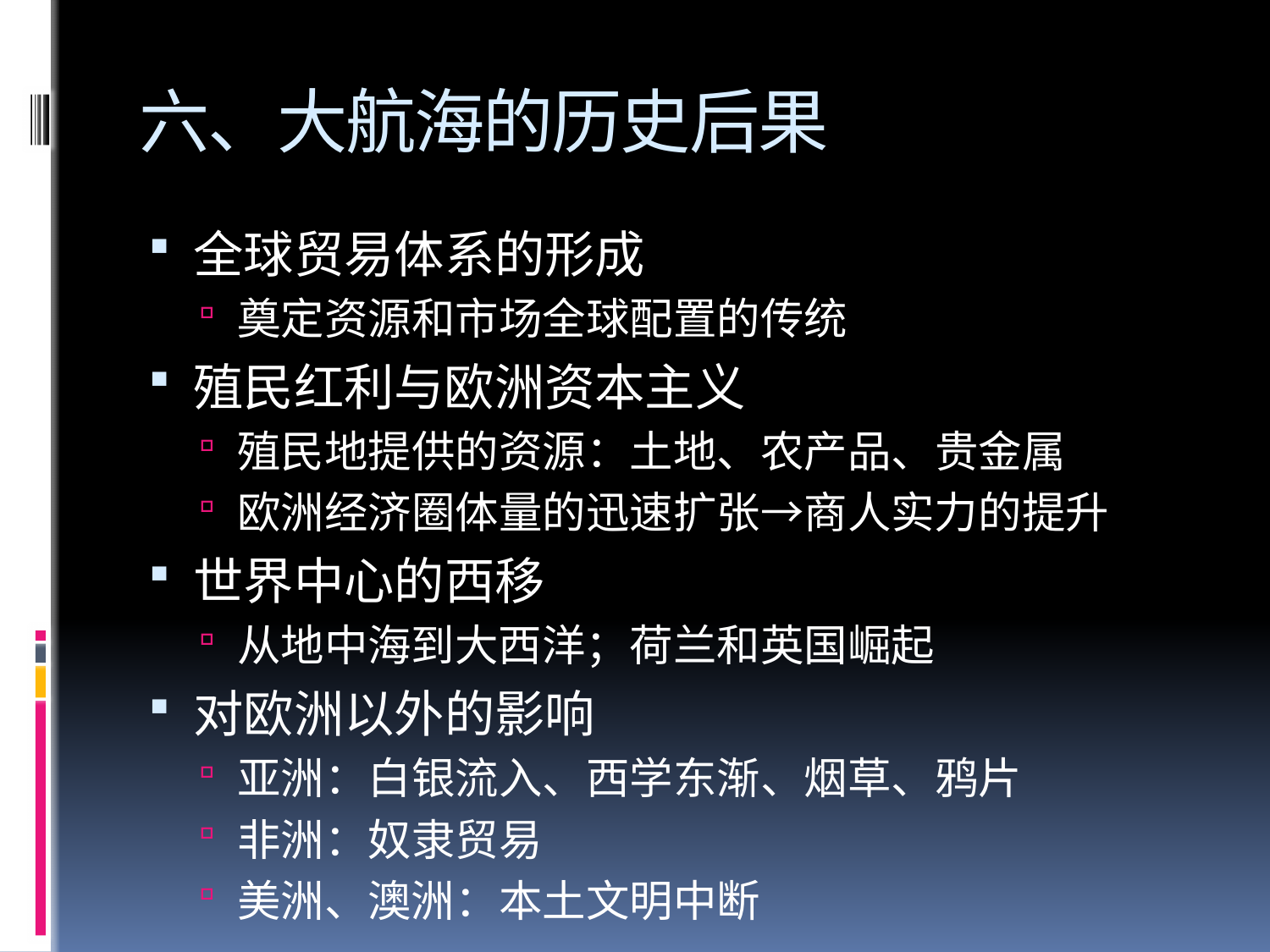

# 六、大航海的历史后果
全球贸易体系的形成
奠定资源和市场全球配置的传统
殖民红利与欧洲资本主义
殖民地提供的资源：土地、农产品、贵金属
欧洲经济圈体量的迅速扩张→商人实力的提升
世界中心的西移
从地中海到大西洋；荷兰和英国崛起
对欧洲以外的影响
亚洲：白银流入、西学东渐、烟草、鸦片
非洲：奴隶贸易
美洲、澳洲：本土文明中断